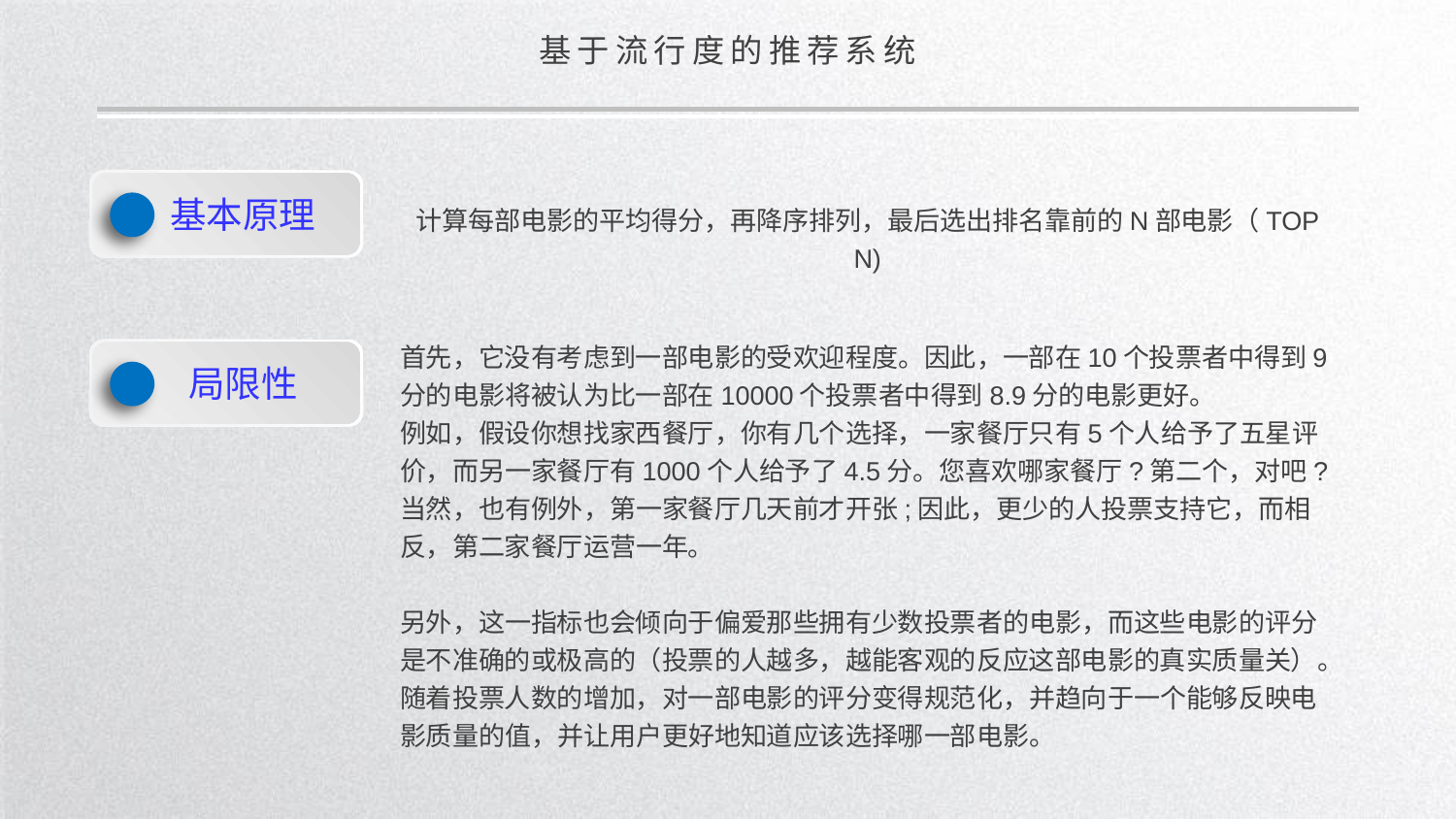

基于流行度的推荐系统

   基本原理

计算每部电影的平均得分，再降序排列，最后选出排名靠前的N部电影（TOP N)
首先，它没有考虑到一部电影的受欢迎程度。因此，一部在10个投票者中得到9分的电影将被认为比一部在10000个投票者中得到8.9分的电影更好。
例如，假设你想找家西餐厅，你有几个选择，一家餐厅只有5个人给予了五星评价，而另一家餐厅有1000个人给予了4.5分。您喜欢哪家餐厅?第二个，对吧?
当然，也有例外，第一家餐厅几天前才开张;因此，更少的人投票支持它，而相反，第二家餐厅运营一年。

另外，这一指标也会倾向于偏爱那些拥有少数投票者的电影，而这些电影的评分是不准确的或极高的（投票的人越多，越能客观的反应这部电影的真实质量关）。随着投票人数的增加，对一部电影的评分变得规范化，并趋向于一个能够反映电影质量的值，并让用户更好地知道应该选择哪一部电影。

   局限性